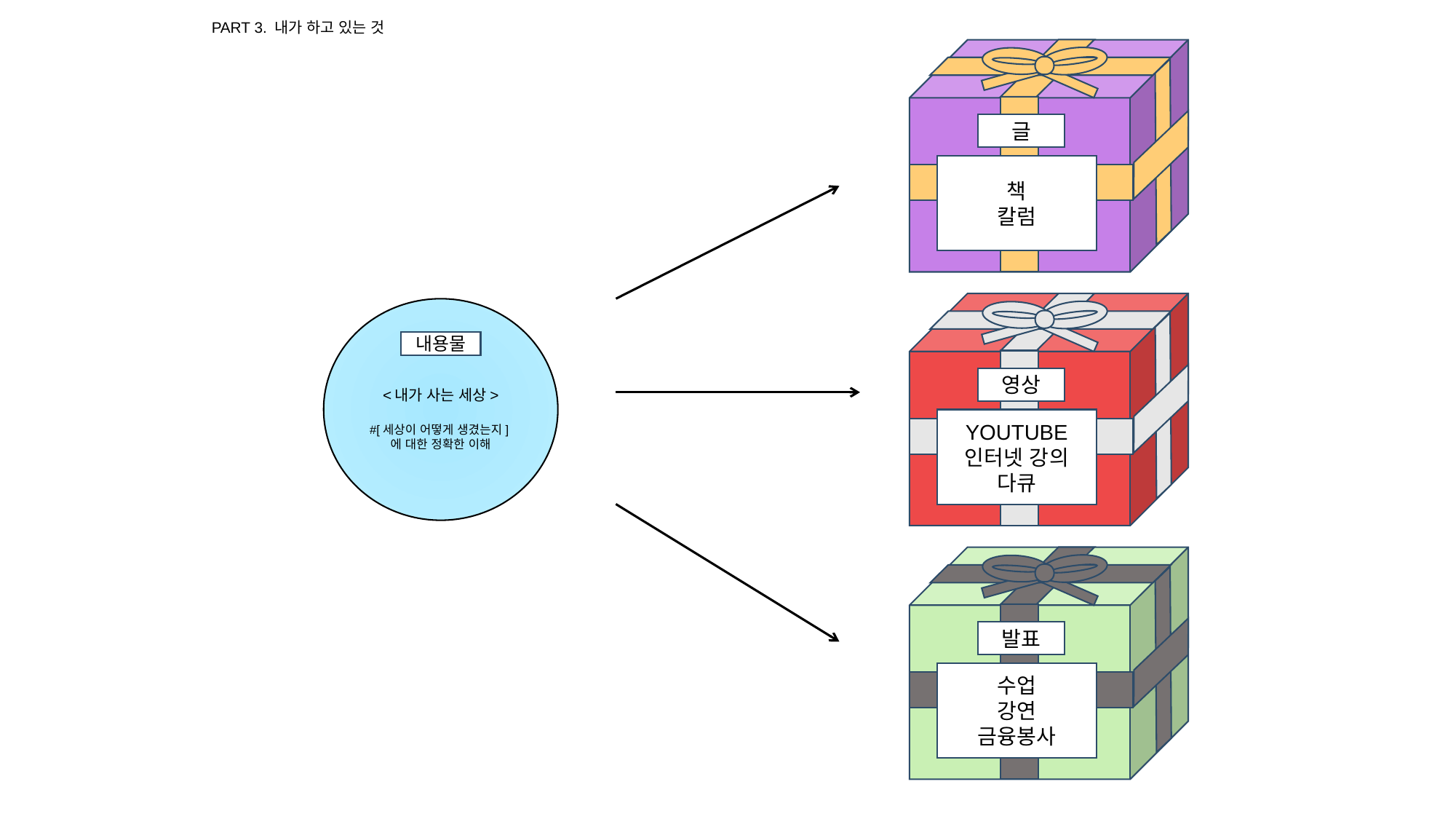

PART 3. 내가 하고 있는 것

글
책
칼럼

영상
YOUTUBE
인터넷 강의
다큐

<내가 사는 세상>

#[세상이 어떻게 생겼는지]에 대한 정확한 이해
내용물

발표
수업
강연
금융봉사